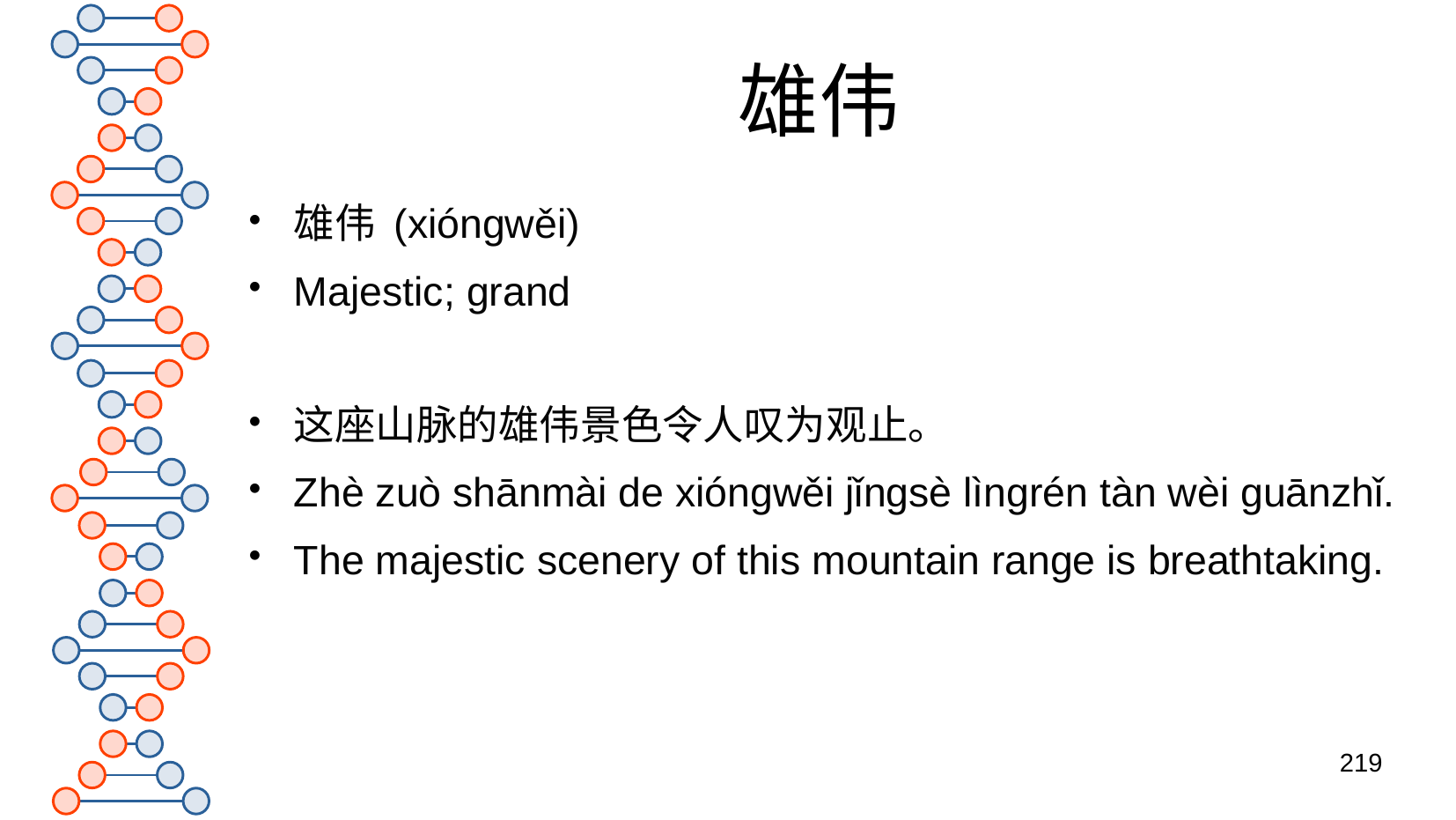

# 雄伟
雄伟 (xióngwěi)
Majestic; grand

这座山脉的雄伟景色令人叹为观止。
Zhè zuò shānmài de xióngwěi jǐngsè lìngrén tàn wèi guānzhǐ.
The majestic scenery of this mountain range is breathtaking.

219